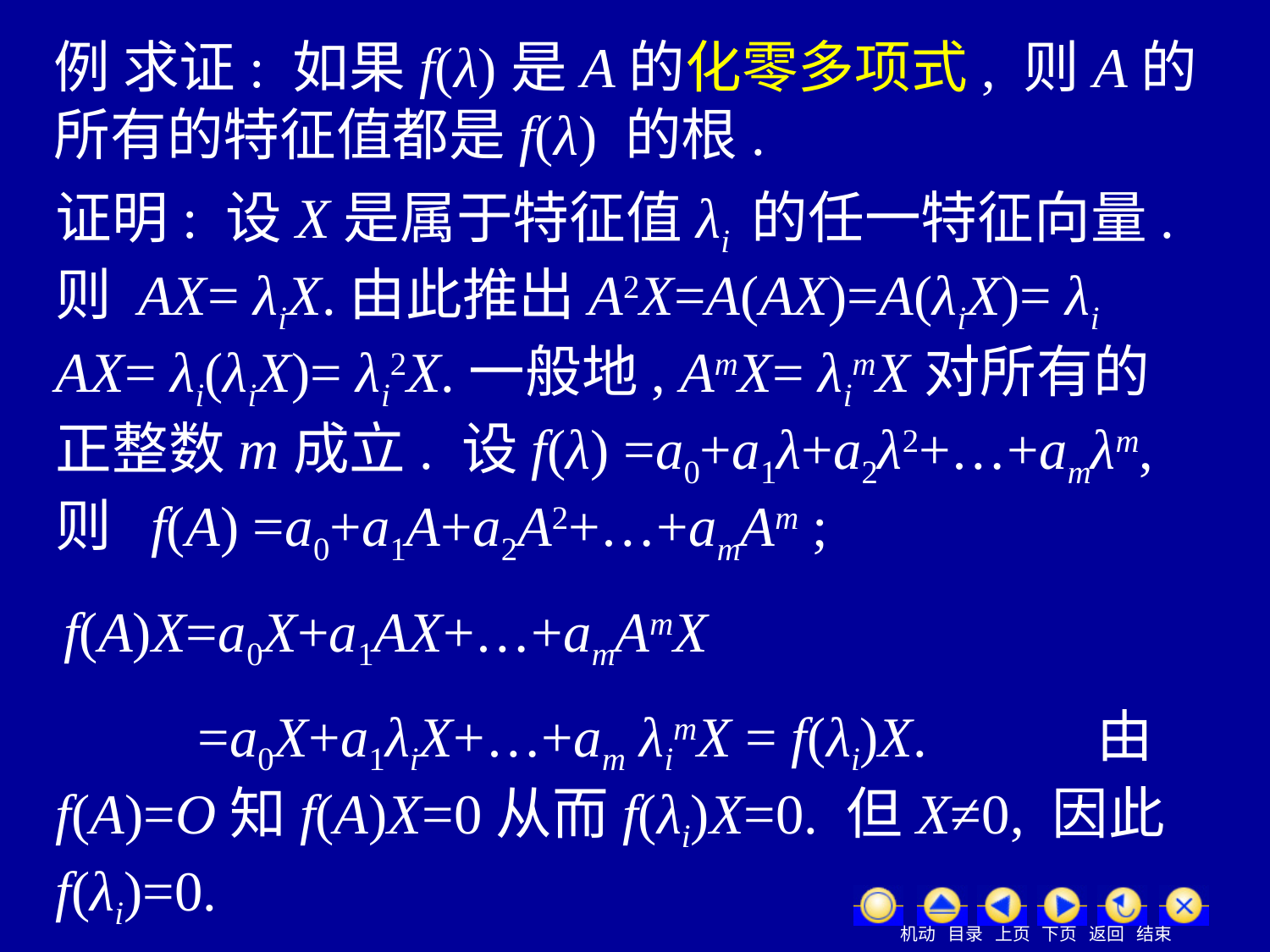

例 求证: 如果f(λ)是A的化零多项式, 则A的所有的特征值都是f(λ) 的根.
证明: 设X是属于特征值λi 的任一特征向量. 则 AX= λiX.由此推出A2X=A(AX)=A(λiX)= λi AX= λi(λiX)= λi2X.一般地, AmX= λimX对所有的正整数m成立. 设f(λ) =a0+a1λ+a2λ2+…+amλm, 则  f(A) =a0+a1A+a2A2+…+amAm ;
 f(A)X=a0X+a1AX+…+amAmX
          =a0X+a1λiX+…+am λimX = f(λi)X.           由f(A)=O知f(A)X=0从而f(λi)X=0. 但X≠0, 因此 f(λi)=0.